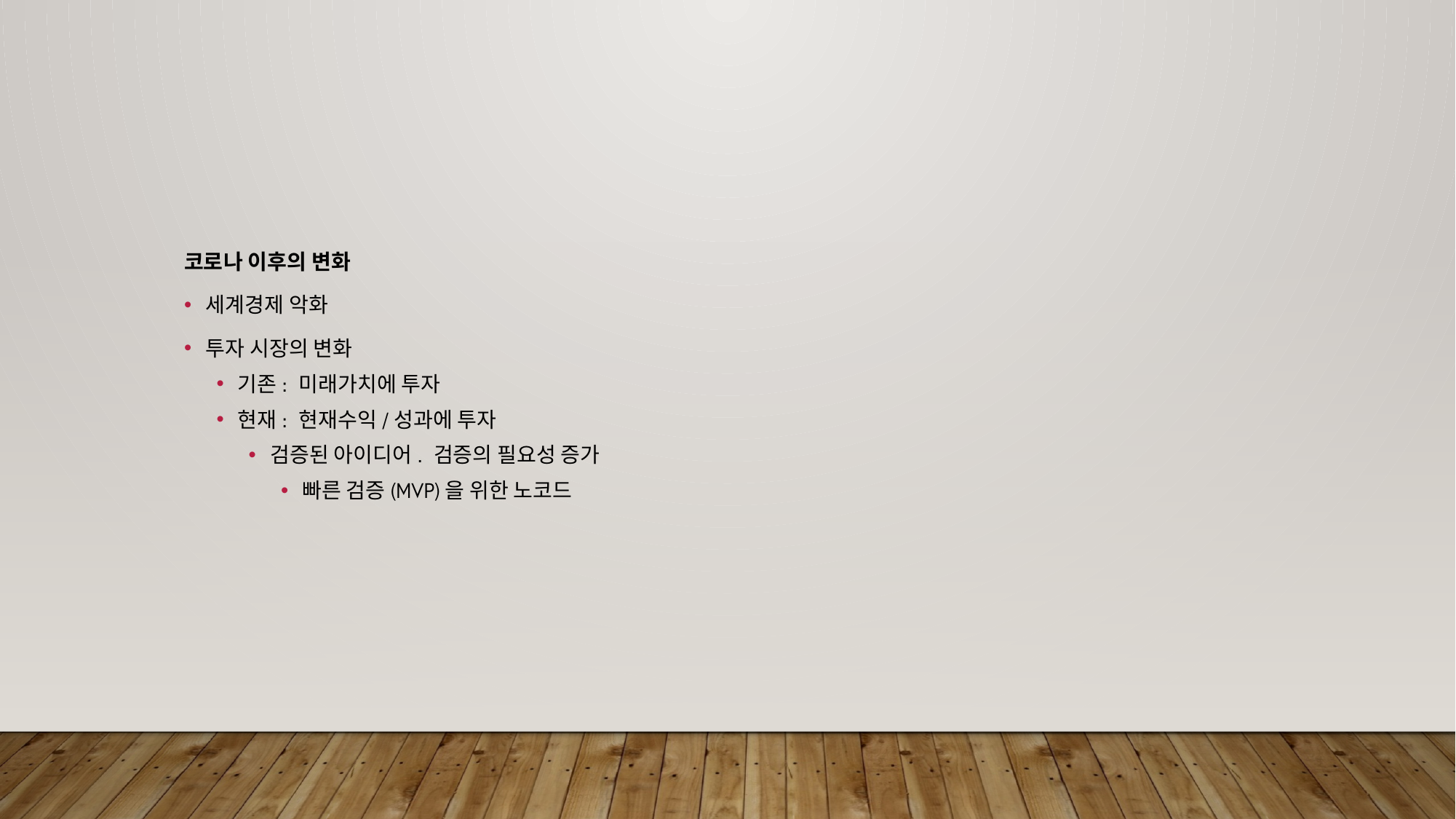

코로나 이후의 변화
세계경제 악화
투자 시장의 변화
기존: 미래가치에 투자
현재: 현재수익/성과에 투자
검증된 아이디어. 검증의 필요성 증가
빠른 검증(MVP)을 위한 노코드